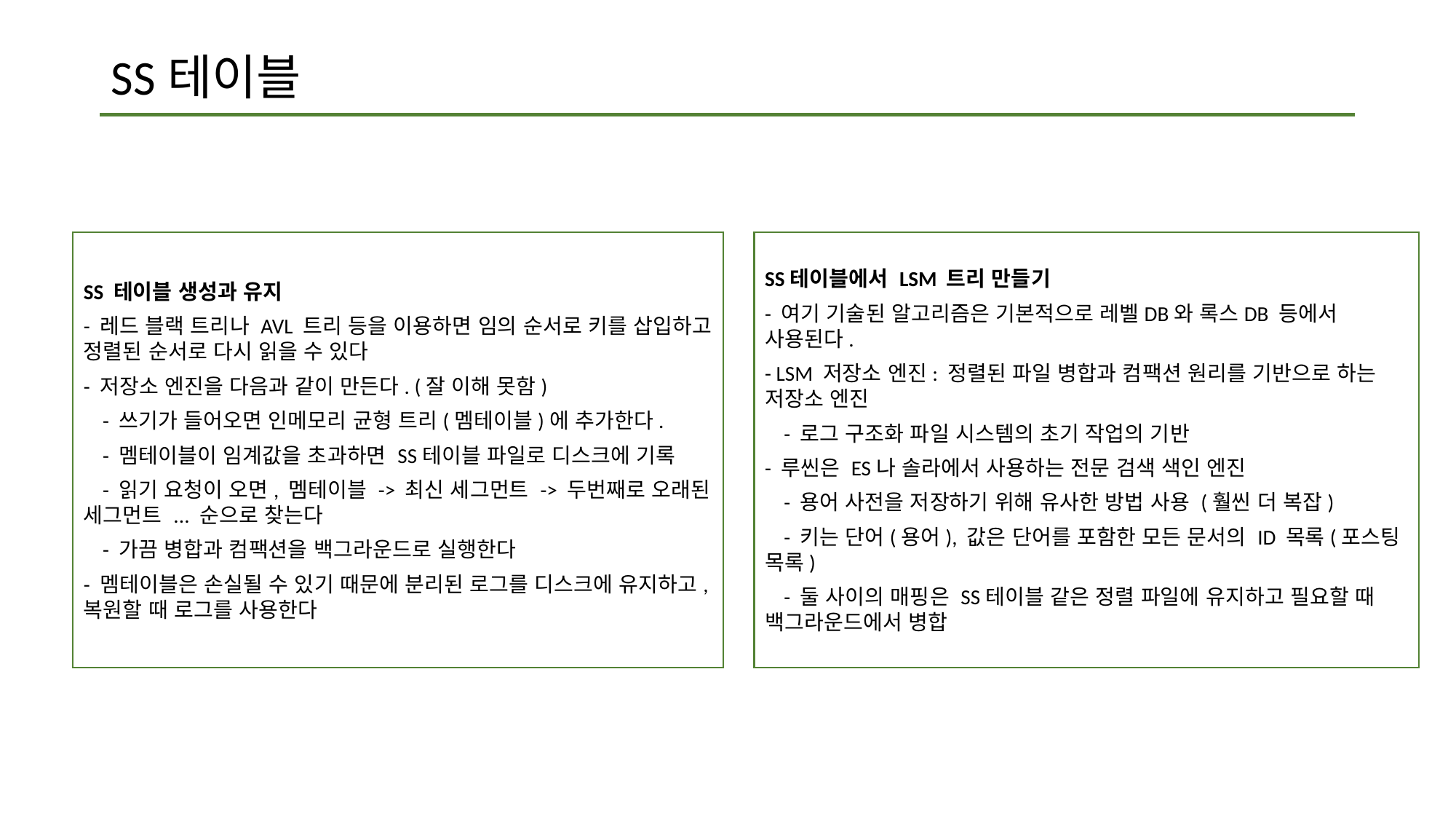

# SS테이블
SS 테이블 생성과 유지
- 레드 블랙 트리나 AVL 트리 등을 이용하면 임의 순서로 키를 삽입하고 정렬된 순서로 다시 읽을 수 있다
- 저장소 엔진을 다음과 같이 만든다. (잘 이해 못함)
    - 쓰기가 들어오면 인메모리 균형 트리(멤테이블)에 추가한다.
    - 멤테이블이 임계값을 초과하면 SS테이블 파일로 디스크에 기록
    - 읽기 요청이 오면, 멤테이블 -> 최신 세그먼트 -> 두번째로 오래된 세그먼트 ... 순으로 찾는다
    - 가끔 병합과 컴팩션을 백그라운드로 실행한다
- 멤테이블은 손실될 수 있기 때문에 분리된 로그를 디스크에 유지하고, 복원할 때 로그를 사용한다
SS테이블에서 LSM 트리 만들기
- 여기 기술된 알고리즘은 기본적으로 레벨DB와 록스DB 등에서 사용된다.
- LSM 저장소 엔진: 정렬된 파일 병합과 컴팩션 원리를 기반으로 하는 저장소 엔진
    - 로그 구조화 파일 시스템의 초기 작업의 기반
- 루씬은 ES나 솔라에서 사용하는 전문 검색 색인 엔진
    - 용어 사전을 저장하기 위해 유사한 방법 사용 (훨씬 더 복잡)
    - 키는 단어(용어), 값은 단어를 포함한 모든 문서의 ID 목록(포스팅 목록)
    - 둘 사이의 매핑은 SS테이블 같은 정렬 파일에 유지하고 필요할 때 백그라운드에서 병합